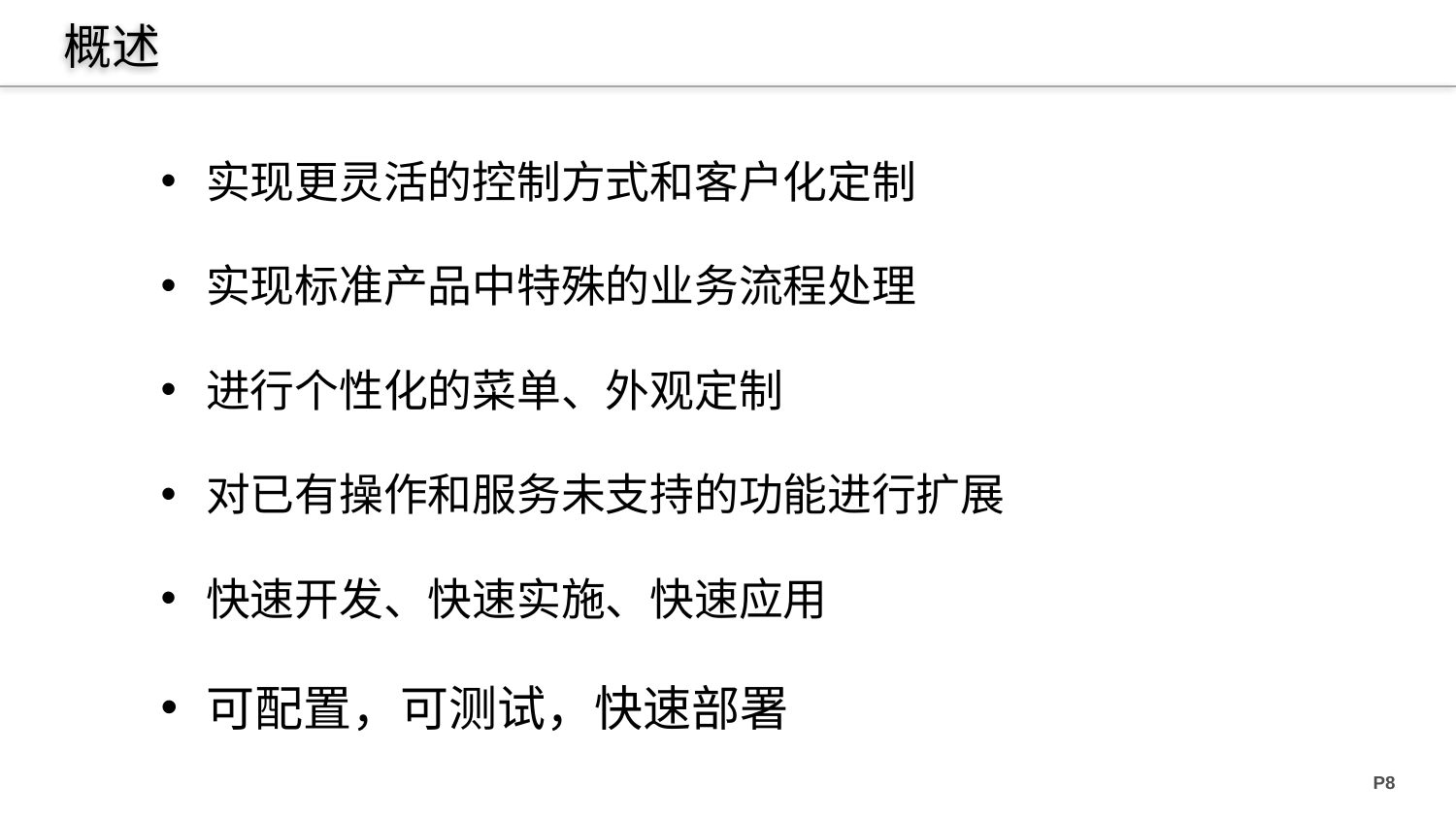

# 概述

实现更灵活的控制方式和客户化定制
实现标准产品中特殊的业务流程处理
进行个性化的菜单、外观定制
对已有操作和服务未支持的功能进行扩展
快速开发、快速实施、快速应用
可配置，可测试，快速部署